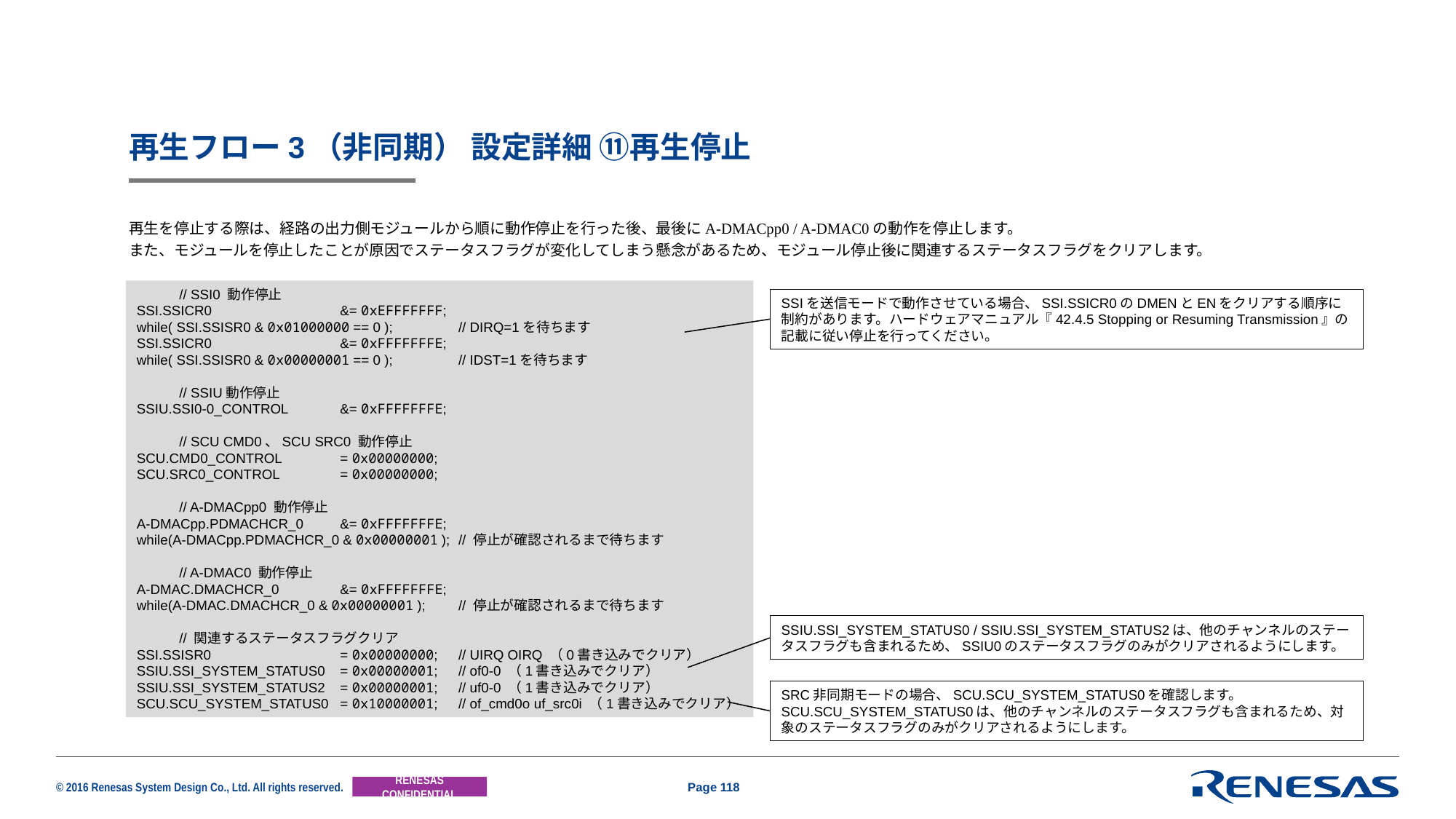

# 再生フロー3（非同期） 設定詳細 ⑪再生停止
再生を停止する際は、経路の出力側モジュールから順に動作停止を行った後、最後にA-DMACpp0 / A-DMAC0の動作を停止します。
また、モジュールを停止したことが原因でステータスフラグが変化してしまう懸念があるため、モジュール停止後に関連するステータスフラグをクリアします。
	// SSI0 動作停止
SSI.SSICR0	&= 0xEFFFFFFF;
while( SSI.SSISR0 & 0x01000000 == 0 );	// DIRQ=1を待ちます
SSI.SSICR0	&= 0xFFFFFFFE;
while( SSI.SSISR0 & 0x00000001 == 0 );	// IDST=1を待ちます

	// SSIU動作停止
SSIU.SSI0-0_CONTROL	&= 0xFFFFFFFE;

	// SCU CMD0、SCU SRC0 動作停止
SCU.CMD0_CONTROL	= 0x00000000;
SCU.SRC0_CONTROL	= 0x00000000;

	// A-DMACpp0 動作停止
A-DMACpp.PDMACHCR_0 	&= 0xFFFFFFFE;
while(A-DMACpp.PDMACHCR_0 & 0x00000001 );	// 停止が確認されるまで待ちます

	// A-DMAC0 動作停止
A-DMAC.DMACHCR_0	&= 0xFFFFFFFE;
while(A-DMAC.DMACHCR_0 & 0x00000001 );	// 停止が確認されるまで待ちます

	// 関連するステータスフラグクリア
SSI.SSISR0 	= 0x00000000;	// UIRQ OIRQ （0書き込みでクリア）
SSIU.SSI_SYSTEM_STATUS0	= 0x00000001;	// of0-0 （1書き込みでクリア）
SSIU.SSI_SYSTEM_STATUS2	= 0x00000001;	// uf0-0 （1書き込みでクリア）
SCU.SCU_SYSTEM_STATUS0	= 0x10000001;	// of_cmd0o uf_src0i （1書き込みでクリア）
SSIを送信モードで動作させている場合、SSI.SSICR0のDMENとENをクリアする順序に制約があります。ハードウェアマニュアル『42.4.5 Stopping or Resuming Transmission』の記載に従い停止を行ってください。
SSIU.SSI_SYSTEM_STATUS0 / SSIU.SSI_SYSTEM_STATUS2は、他のチャンネルのステータスフラグも含まれるため、SSIU0のステータスフラグのみがクリアされるようにします。
SRC非同期モードの場合、SCU.SCU_SYSTEM_STATUS0を確認します。
SCU.SCU_SYSTEM_STATUS0は、他のチャンネルのステータスフラグも含まれるため、対象のステータスフラグのみがクリアされるようにします。
Page 118